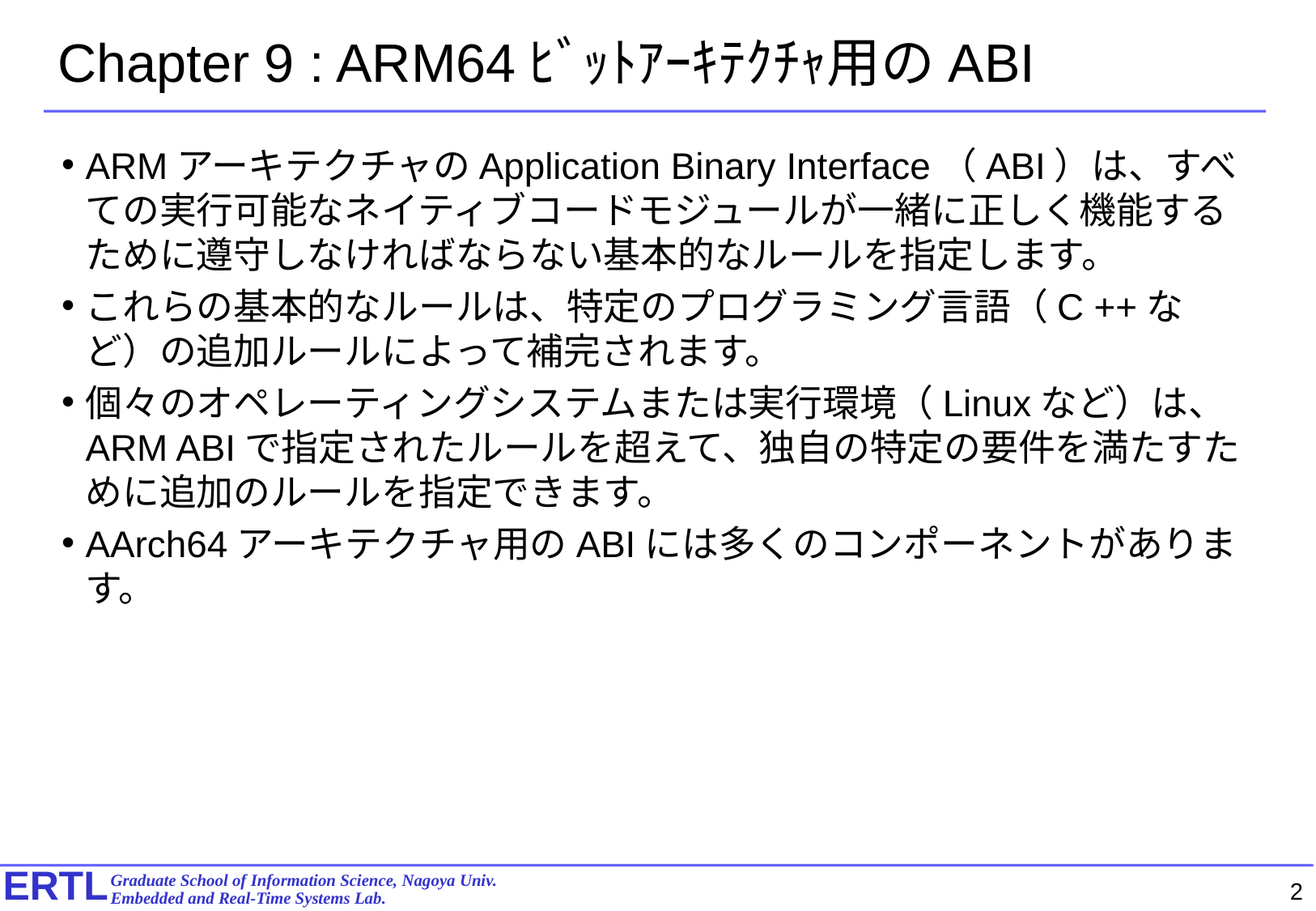

# Chapter 9 : ARM64ﾋﾞｯﾄｱｰｷﾃｸﾁｬ用のABI
ARMアーキテクチャのApplication Binary Interface（ABI）は、すべての実行可能なネイティブコードモジュールが一緒に正しく機能するために遵守しなければならない基本的なルールを指定します。
これらの基本的なルールは、特定のプログラミング言語（C ++など）の追加ルールによって補完されます。
個々のオペレーティングシステムまたは実行環境（Linuxなど）は、ARM ABIで指定されたルールを超えて、独自の特定の要件を満たすために追加のルールを指定できます。
AArch64アーキテクチャ用のABIには多くのコンポーネントがあります。

2